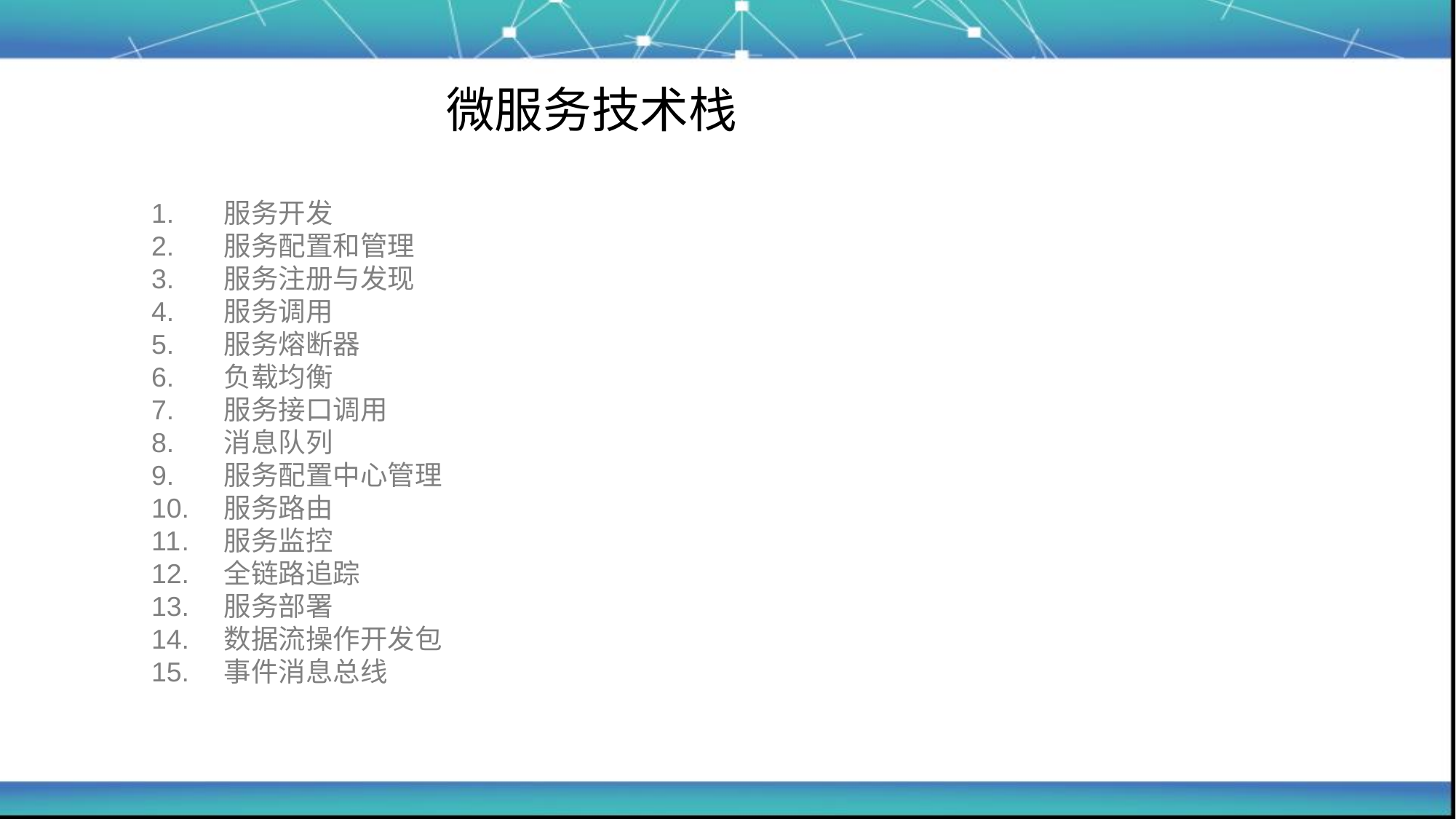

微服务技术栈

    服务开发
    服务配置和管理
    服务注册与发现
    服务调用
    服务熔断器
    负载均衡
    服务接口调用
    消息队列
    服务配置中心管理
    服务路由
    服务监控
    全链路追踪
    服务部署
    数据流操作开发包
    事件消息总线